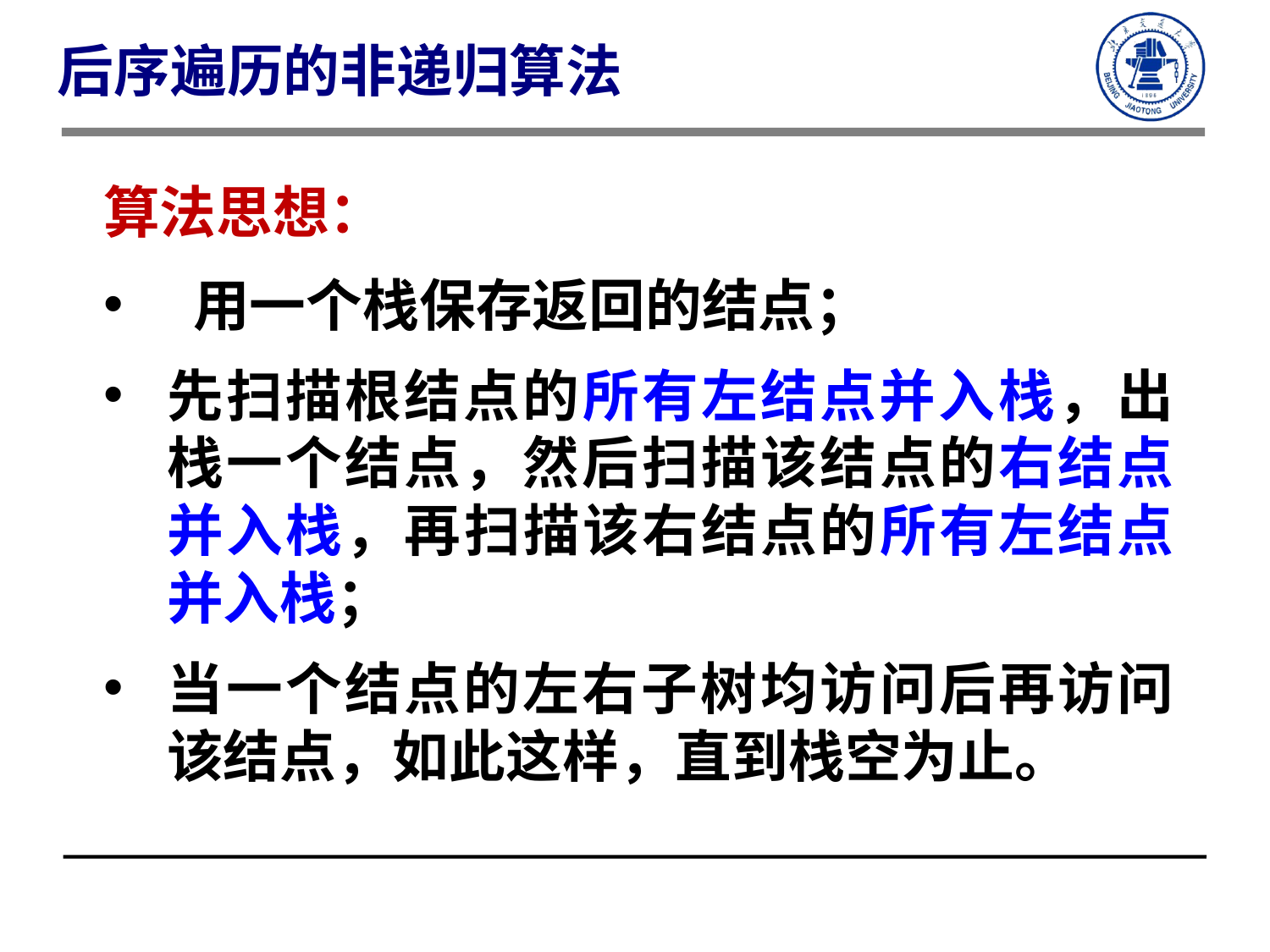

后序遍历的非递归算法
算法思想：
 用一个栈保存返回的结点；
先扫描根结点的所有左结点并入栈，出栈一个结点，然后扫描该结点的右结点并入栈，再扫描该右结点的所有左结点并入栈；
当一个结点的左右子树均访问后再访问该结点，如此这样，直到栈空为止。